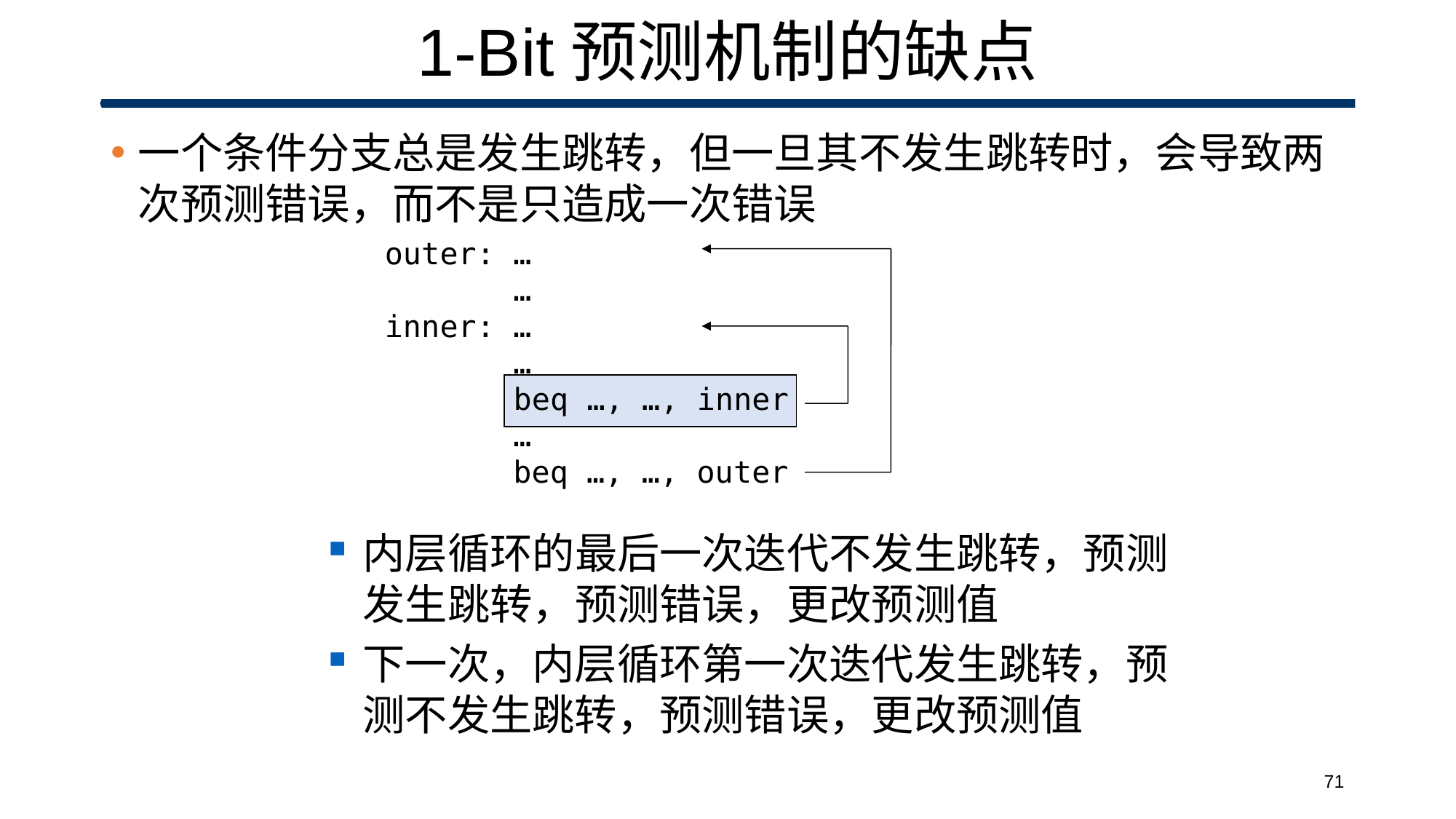

# 1-Bit预测机制的缺点
一个条件分支总是发生跳转，但一旦其不发生跳转时，会导致两次预测错误，而不是只造成一次错误
outer: …
       …
inner: …
       …
       beq …, …, inner
       …
       beq …, …, outer

内层循环的最后一次迭代不发生跳转，预测发生跳转，预测错误，更改预测值
下一次，内层循环第一次迭代发生跳转，预测不发生跳转，预测错误，更改预测值
71